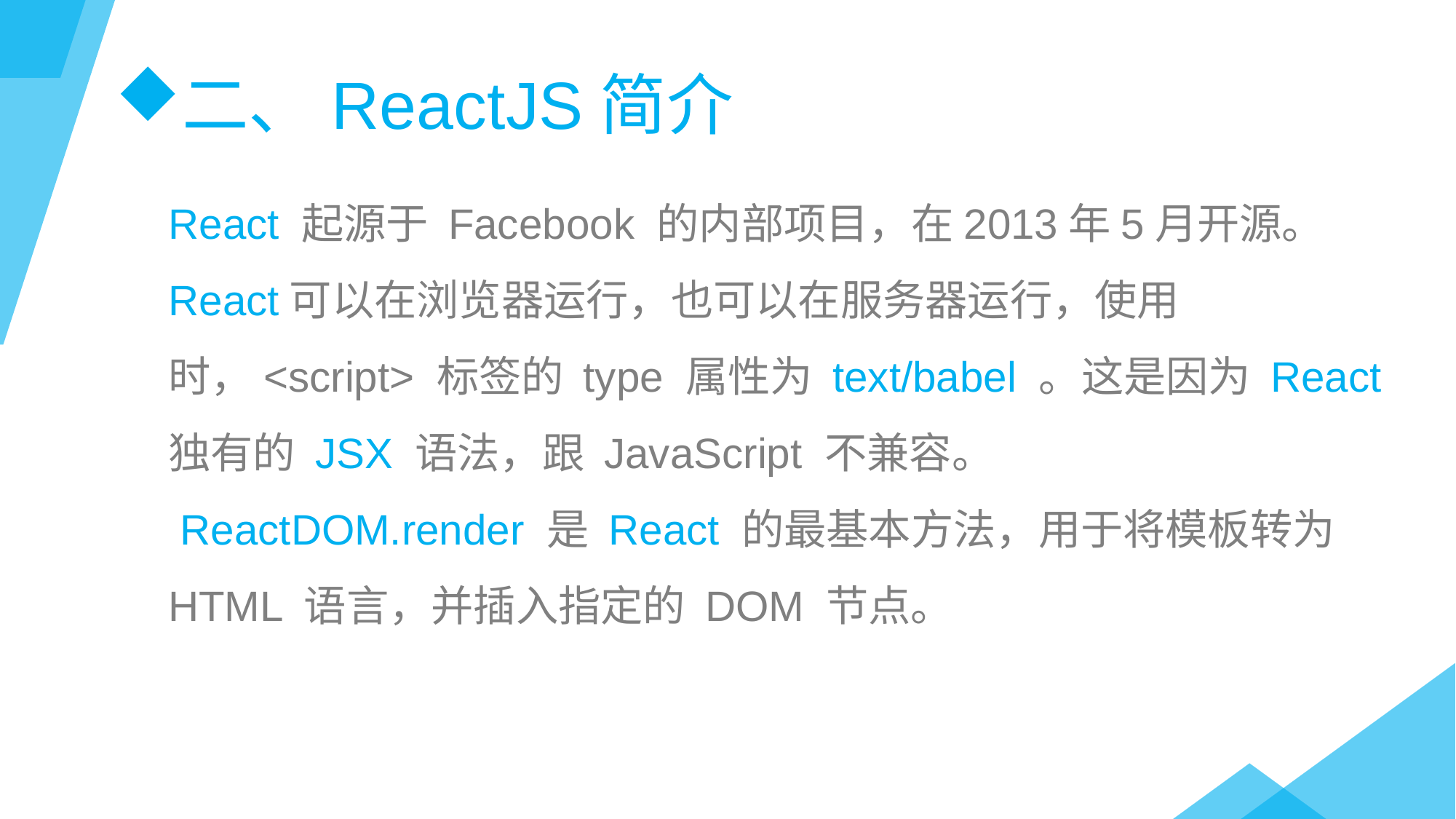

二、ReactJS简介
React 起源于 Facebook 的内部项目，在2013年5月开源。
React可以在浏览器运行，也可以在服务器运行，使用时，<script> 标签的 type 属性为 text/babel 。这是因为 React 独有的 JSX 语法，跟 JavaScript 不兼容。
 ReactDOM.render 是 React 的最基本方法，用于将模板转为 HTML 语言，并插入指定的 DOM 节点。